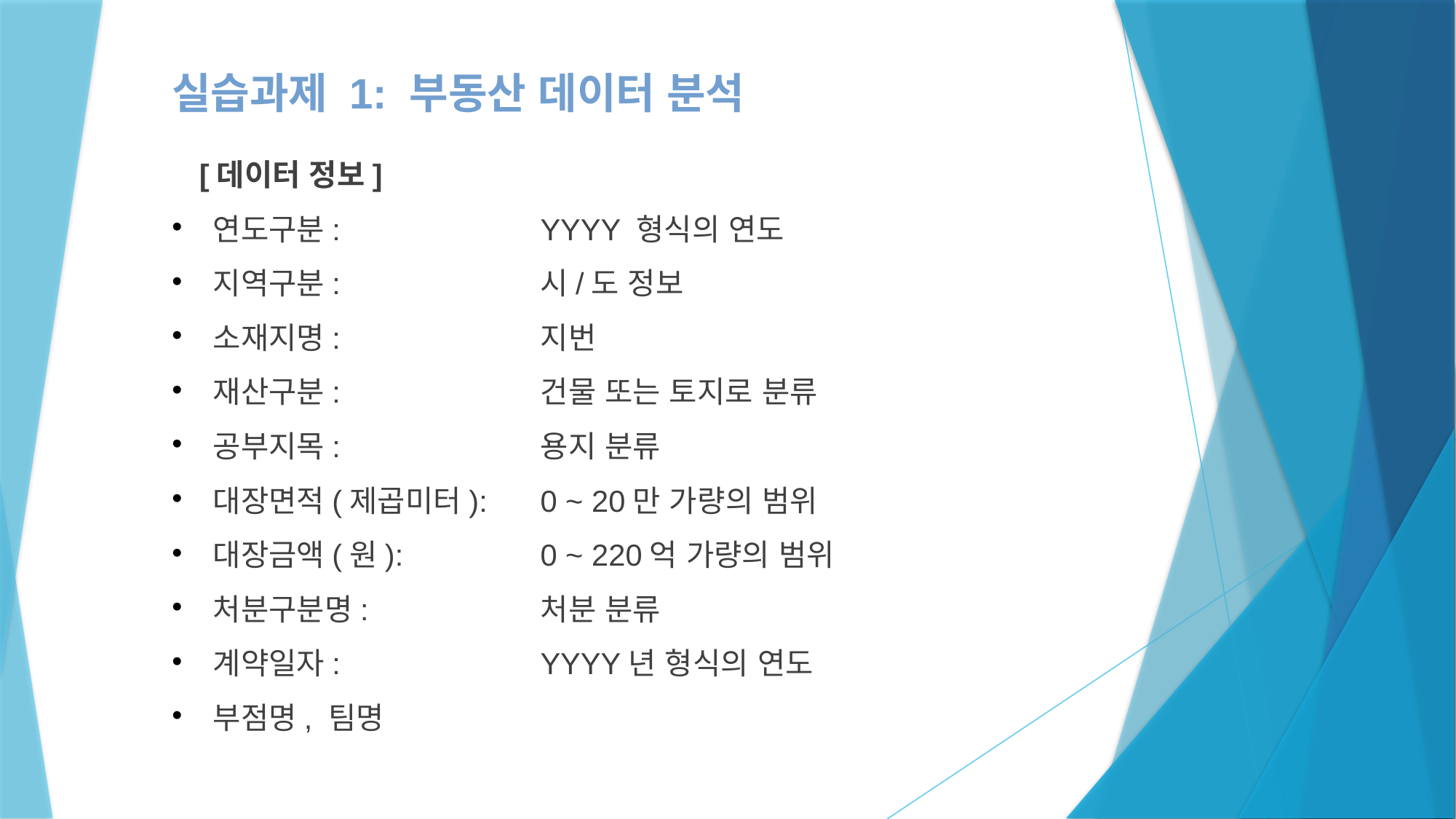

실습과제 1: 부동산 데이터 분석
# [데이터 정보]
연도구분:		YYYY 형식의 연도
지역구분:		시/도 정보
소재지명:		지번
재산구분:		건물 또는 토지로 분류
공부지목:		용지 분류
대장면적(제곱미터):	0 ~ 20만 가량의 범위
대장금액(원):		0 ~ 220억 가량의 범위
처분구분명:		처분 분류
계약일자:		YYYY년 형식의 연도
부점명, 팀명